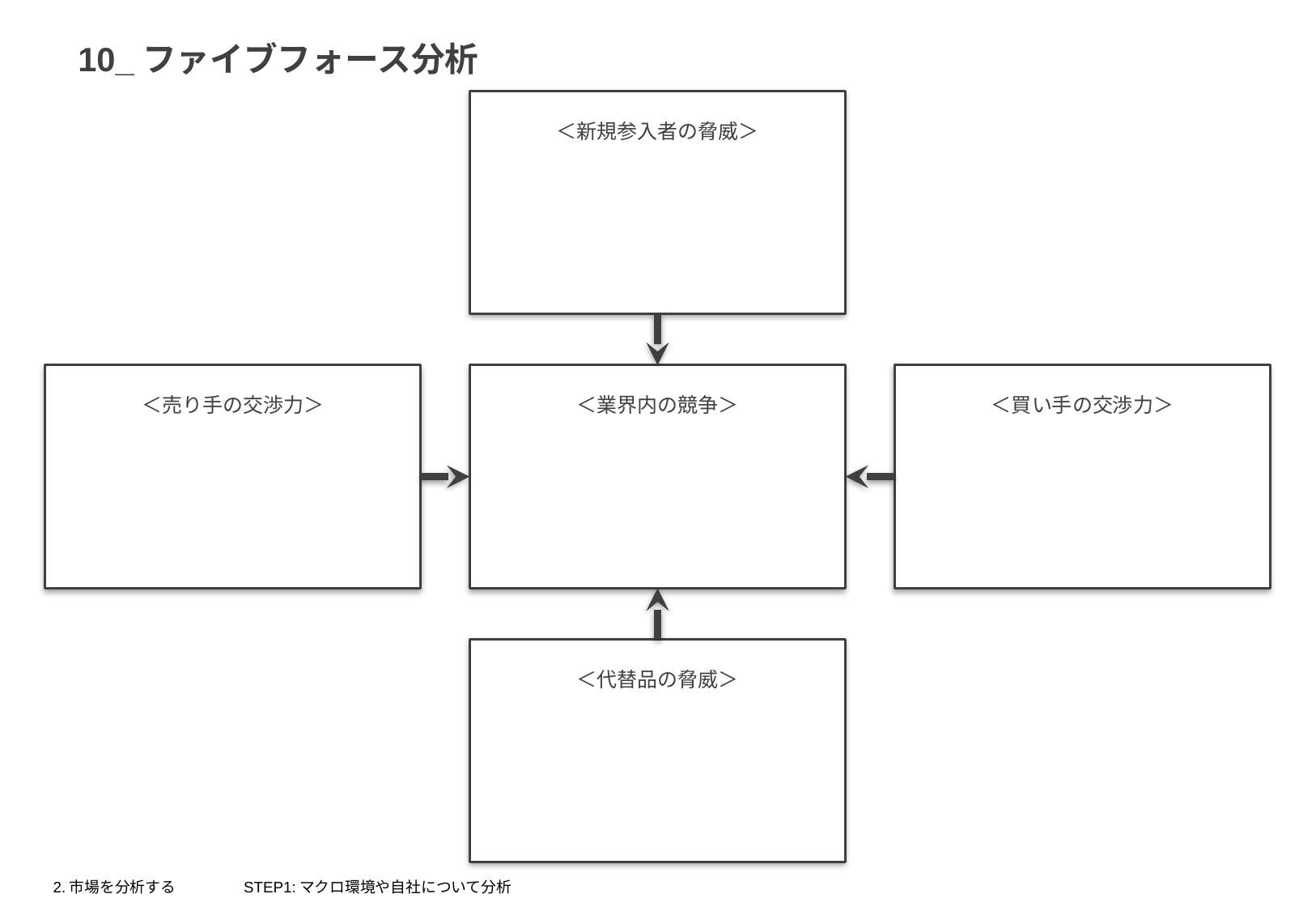

10_ファイブフォース分析

＜新規参入者の脅威＞

＜売り手の交渉力＞
＜業界内の競争＞
＜買い手の交渉力＞

＜代替品の脅威＞
2.市場を分析する
STEP1:マクロ環境や自社について分析